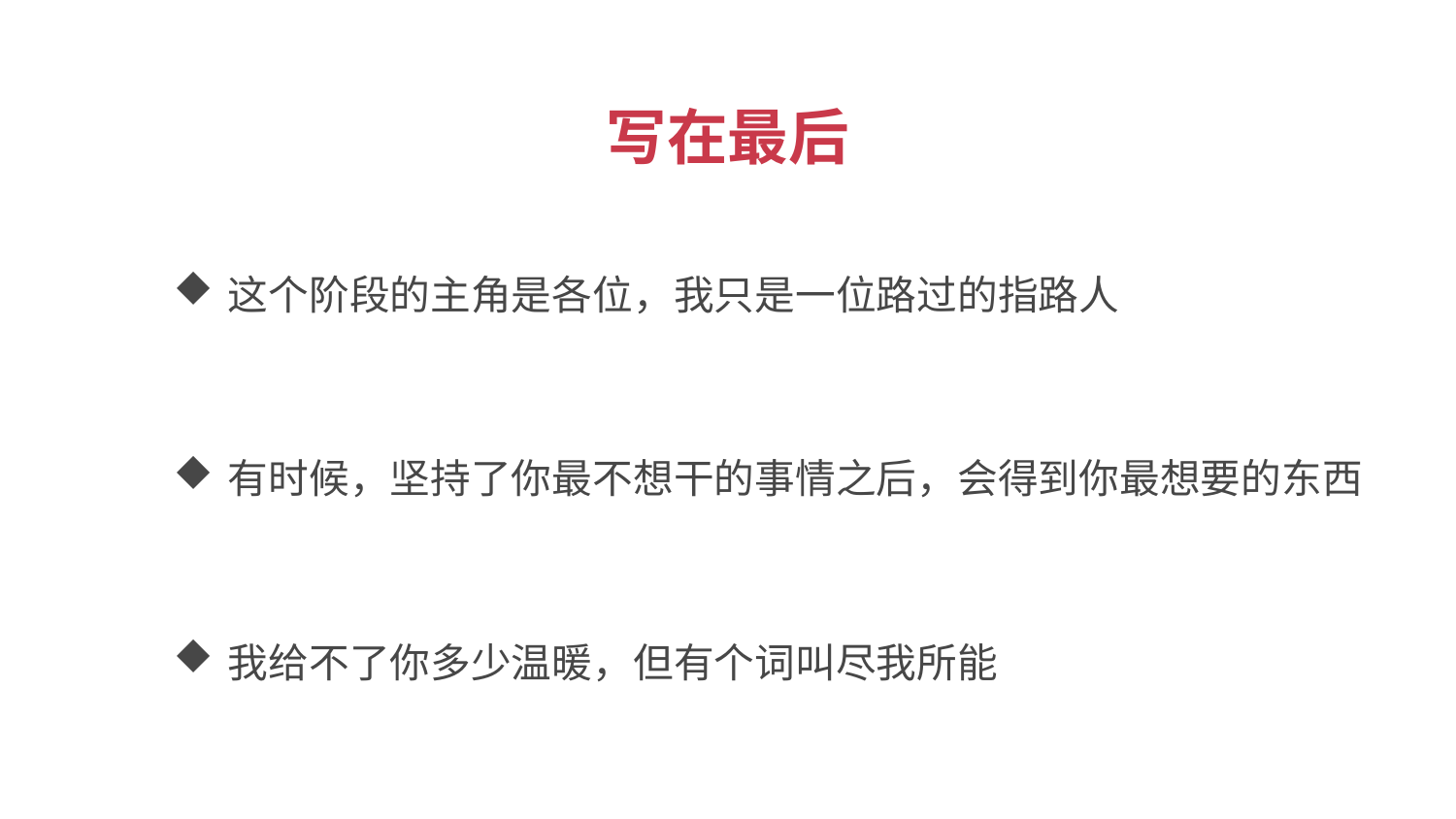

写在最后
这个阶段的主角是各位，我只是一位路过的指路人
有时候，坚持了你最不想干的事情之后，会得到你最想要的东西
我给不了你多少温暖，但有个词叫尽我所能